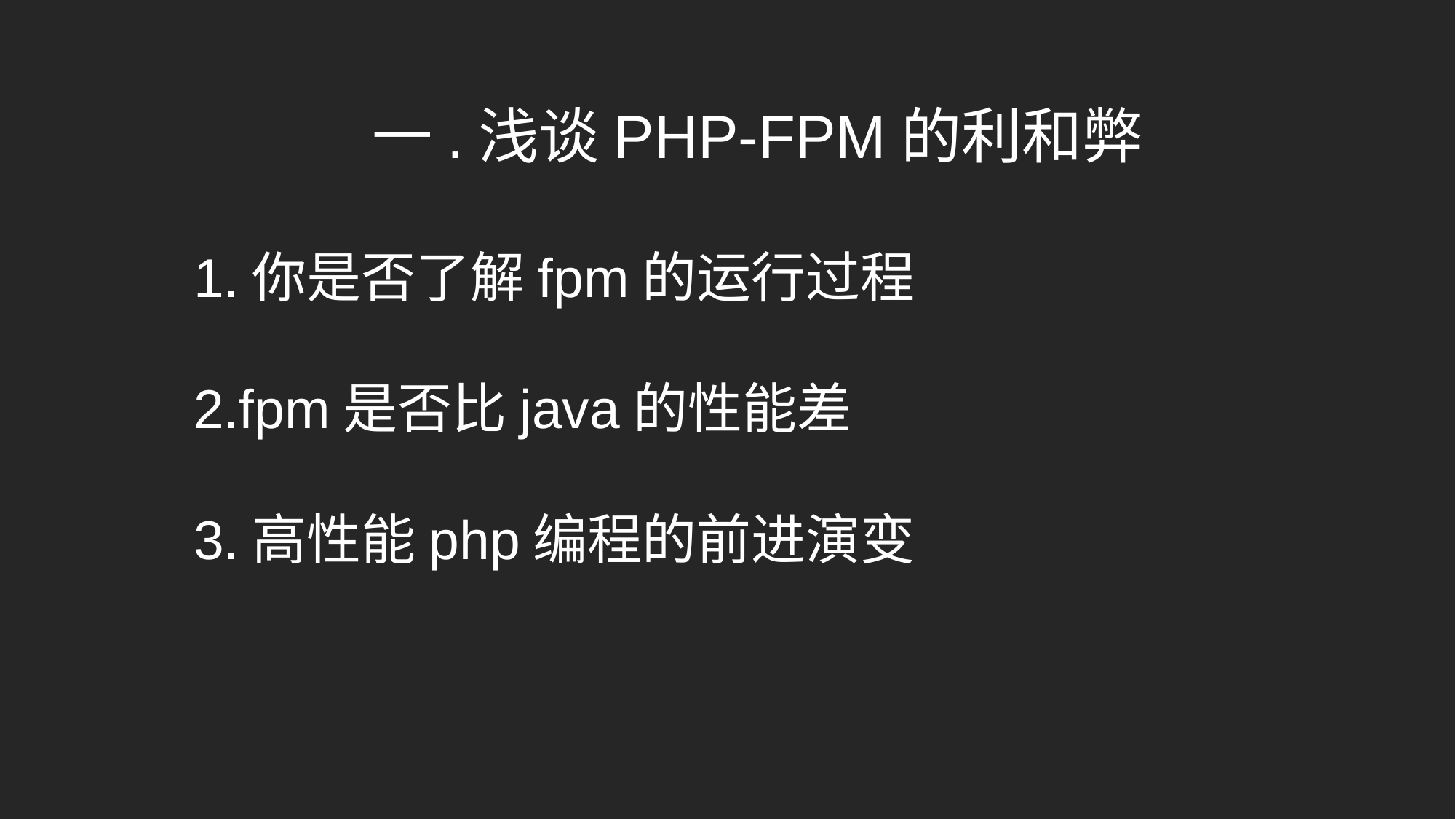

一.浅谈PHP-FPM的利和弊

1.你是否了解fpm的运行过程

2.fpm是否比java的性能差

3.高性能php编程的前进演变